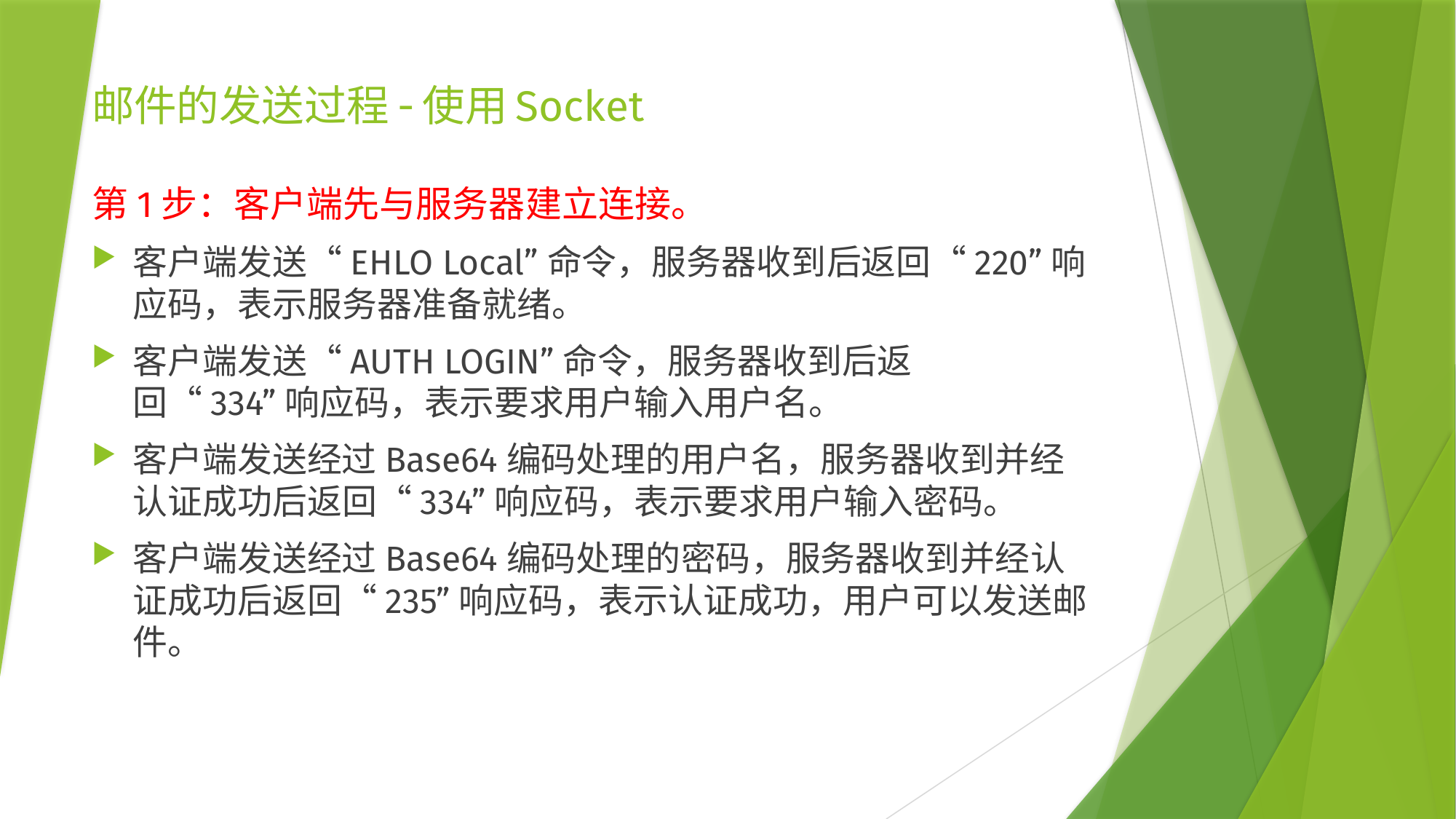

邮件的发送过程-使用Socket
第1步：客户端先与服务器建立连接。
客户端发送“EHLO Local”命令，服务器收到后返回“220”响应码，表示服务器准备就绪。
客户端发送“AUTH LOGIN”命令，服务器收到后返回“334”响应码，表示要求用户输入用户名。
客户端发送经过Base64编码处理的用户名，服务器收到并经认证成功后返回“334”响应码，表示要求用户输入密码。
客户端发送经过Base64编码处理的密码，服务器收到并经认证成功后返回“235”响应码，表示认证成功，用户可以发送邮件。